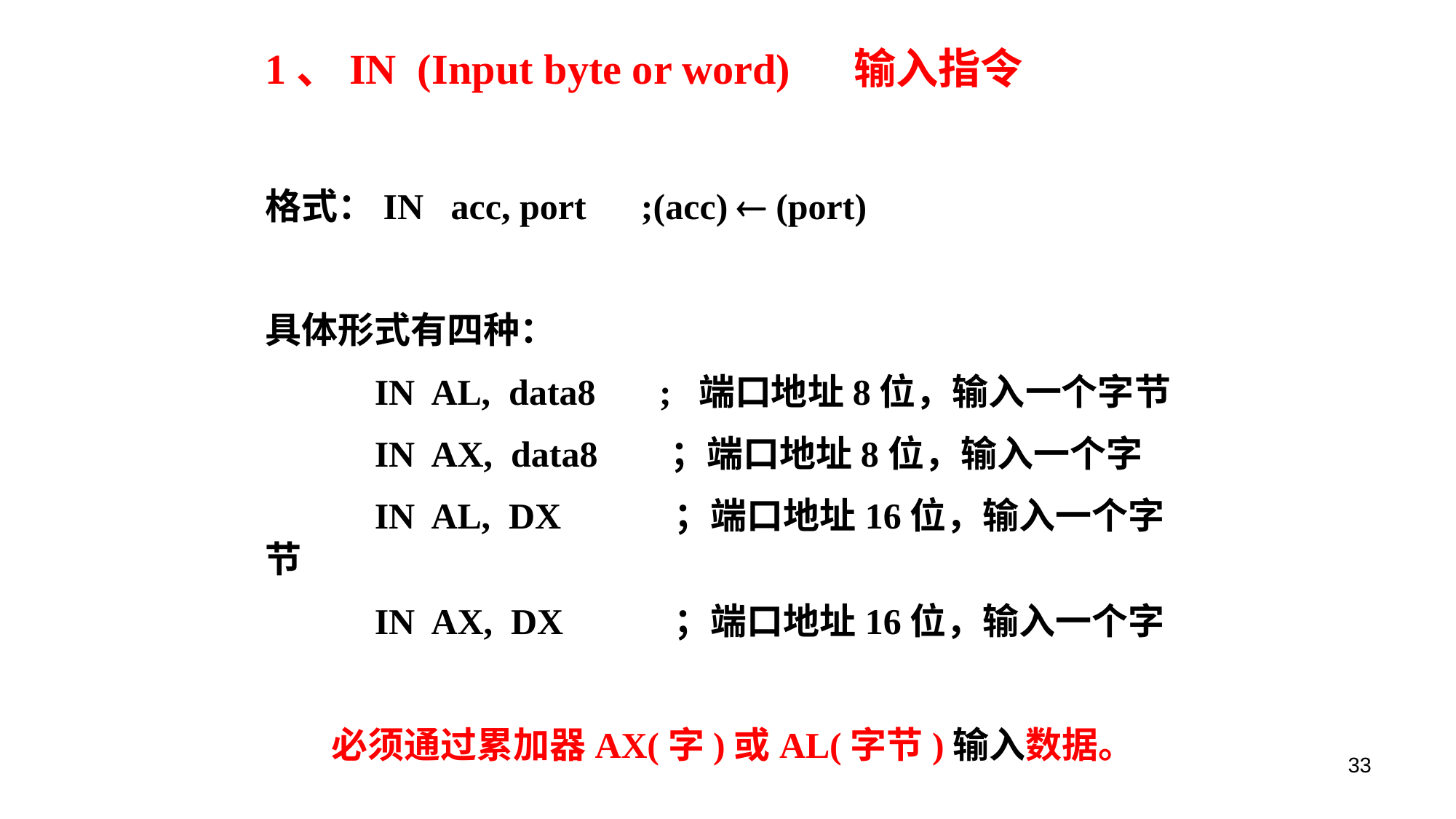

1、IN  (Input byte or word)     输入指令

格式：IN   acc, port      ;(acc) ← (port)

具体形式有四种：
	IN  AL,  data8       ;  端口地址8位，输入一个字节
	IN  AX,  data8       ；端口地址8位，输入一个字
	IN  AL,  DX	        ；端口地址16位，输入一个字节
	IN  AX,  DX	        ；端口地址16位，输入一个字

       必须通过累加器AX(字)或AL(字节)输入数据。
33